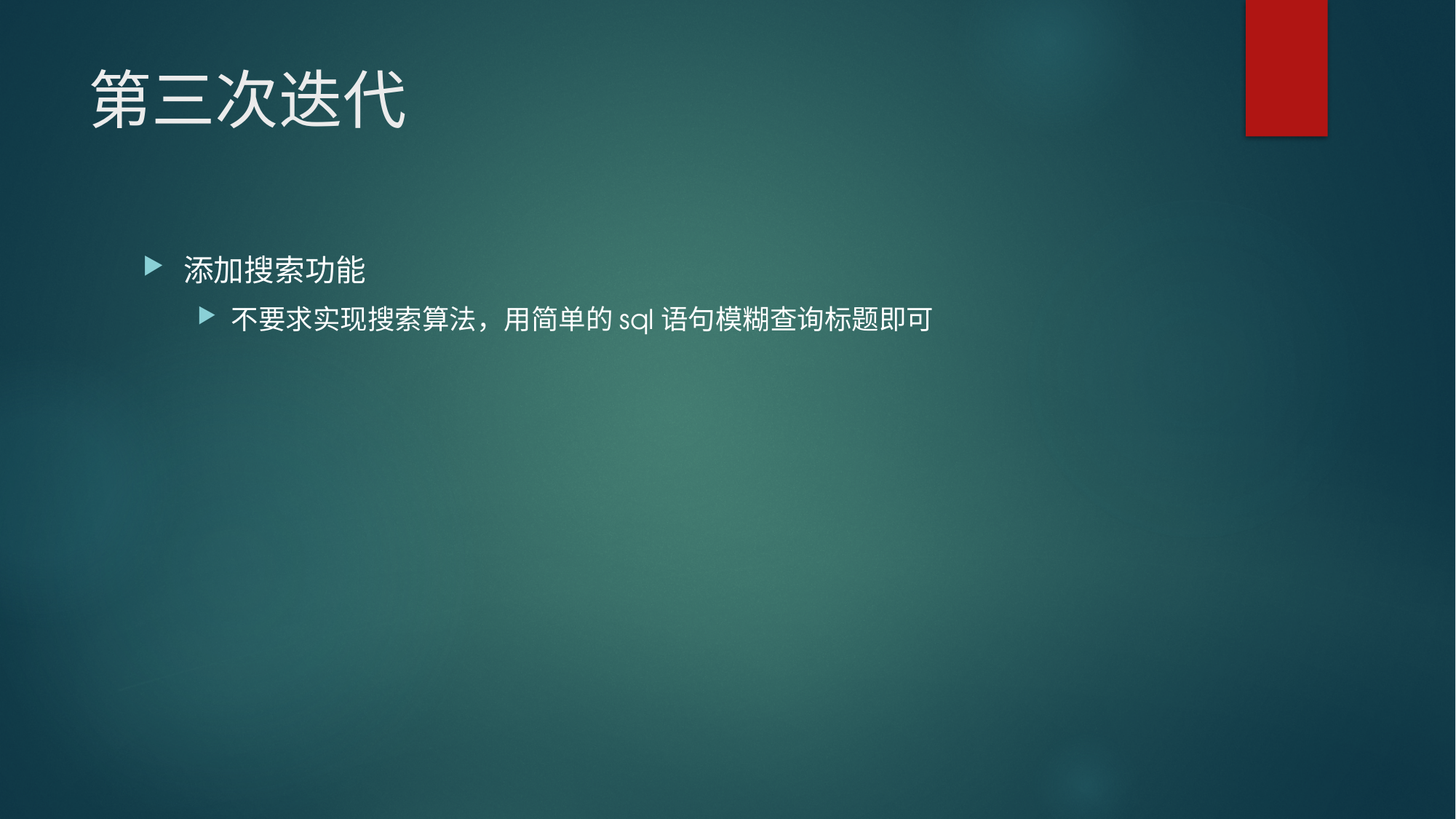

# 第三次迭代
添加搜索功能
不要求实现搜索算法，用简单的sql语句模糊查询标题即可